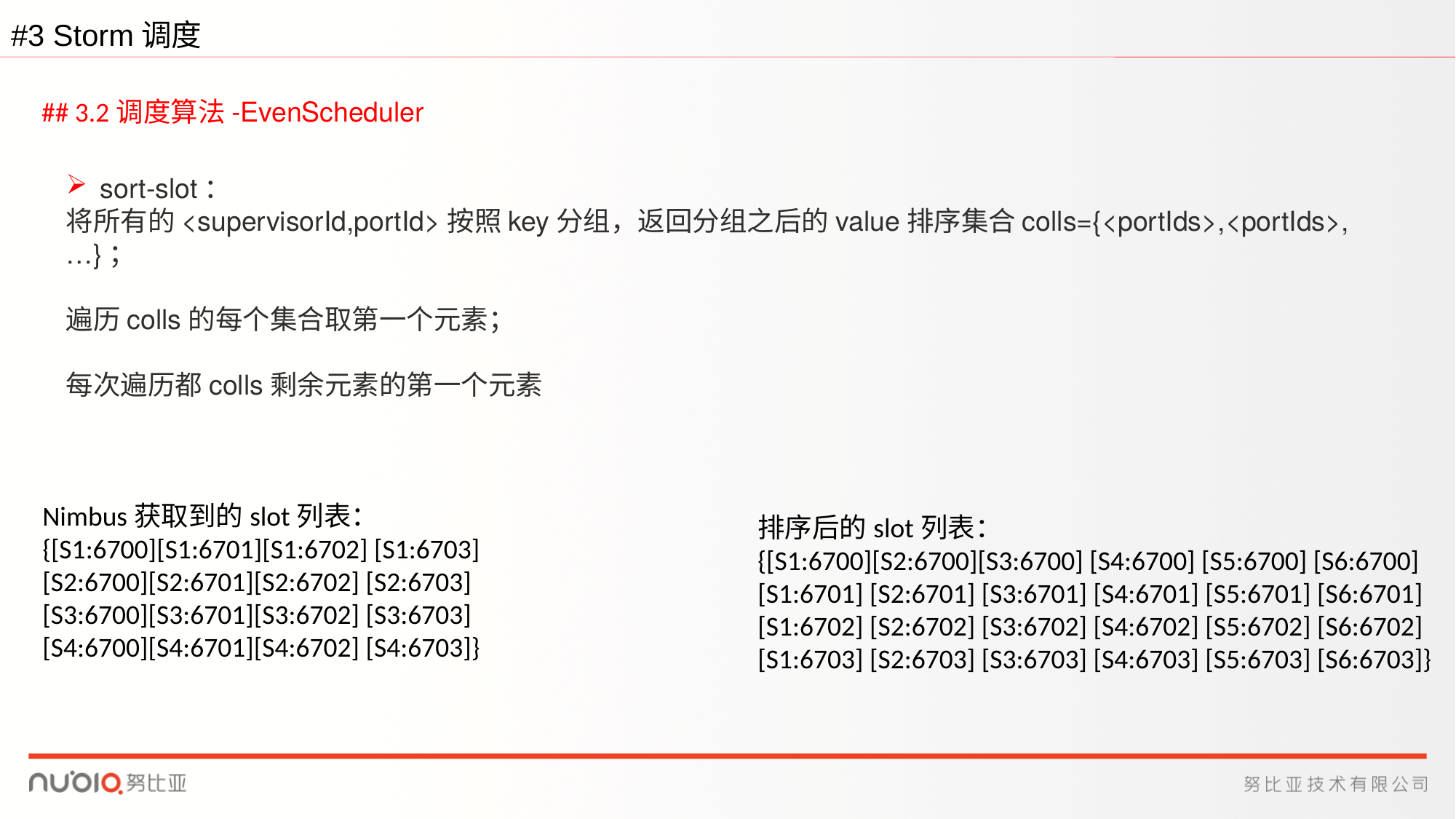

#3 Storm调度

## 3.2调度算法-EvenScheduler

sort-slot：
将所有的<supervisorId,portId>按照key分组，返回分组之后的value排序集合colls={<portIds>,<portIds>,…}；

遍历colls的每个集合取第一个元素；

每次遍历都colls剩余元素的第一个元素
Nimbus获取到的slot列表：
{[S1:6700][S1:6701][S1:6702] [S1:6703]
[S2:6700][S2:6701][S2:6702] [S2:6703]
[S3:6700][S3:6701][S3:6702] [S3:6703]
[S4:6700][S4:6701][S4:6702] [S4:6703]}
排序后的slot列表：
{[S1:6700][S2:6700][S3:6700] [S4:6700] [S5:6700] [S6:6700]
[S1:6701] [S2:6701] [S3:6701] [S4:6701] [S5:6701] [S6:6701]
[S1:6702] [S2:6702] [S3:6702] [S4:6702] [S5:6702] [S6:6702]
[S1:6703] [S2:6703] [S3:6703] [S4:6703] [S5:6703] [S6:6703]}